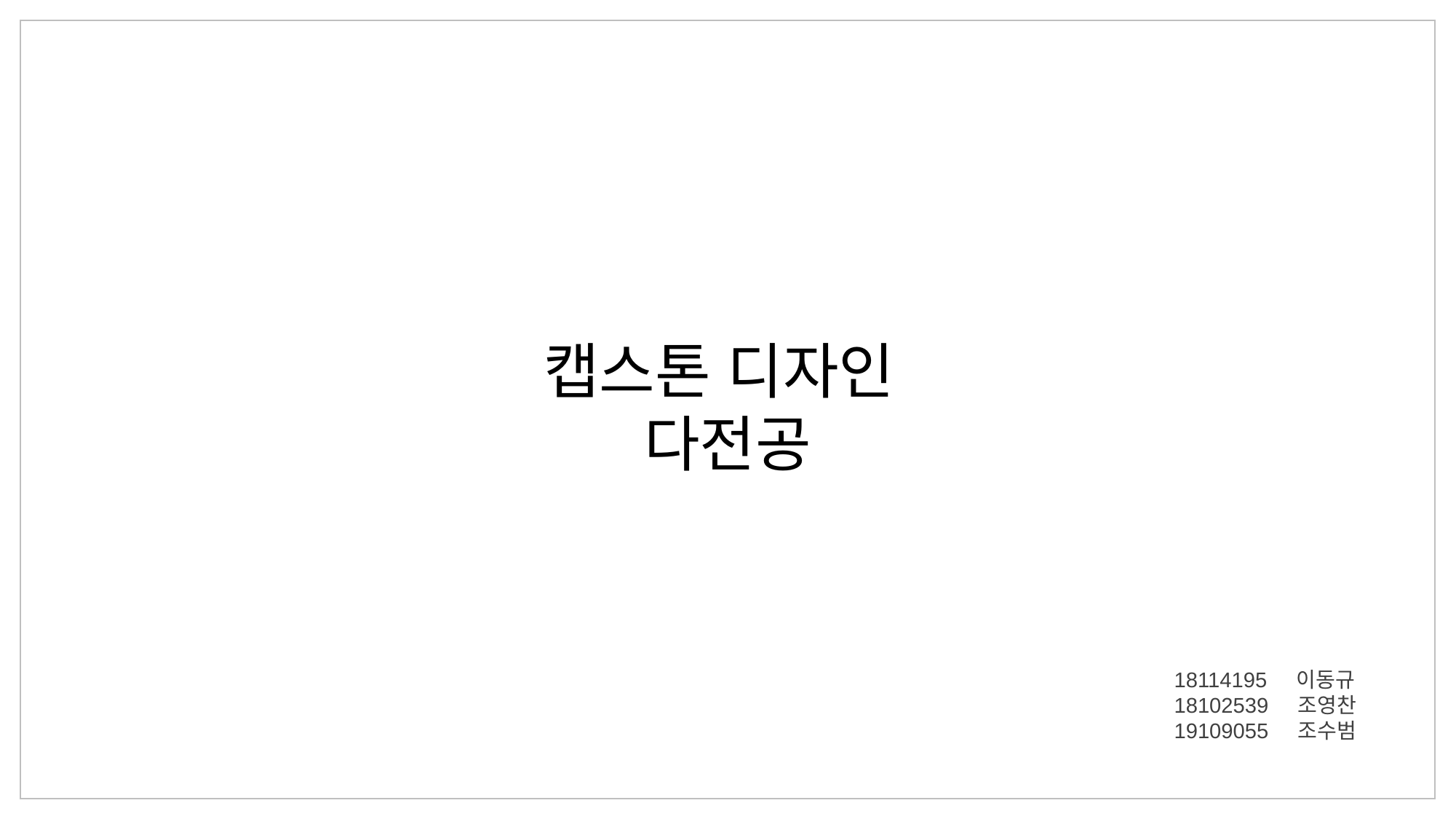

캡스톤 디자인
다전공

18114195    이동규
18102539    조영찬
19109055    조수범